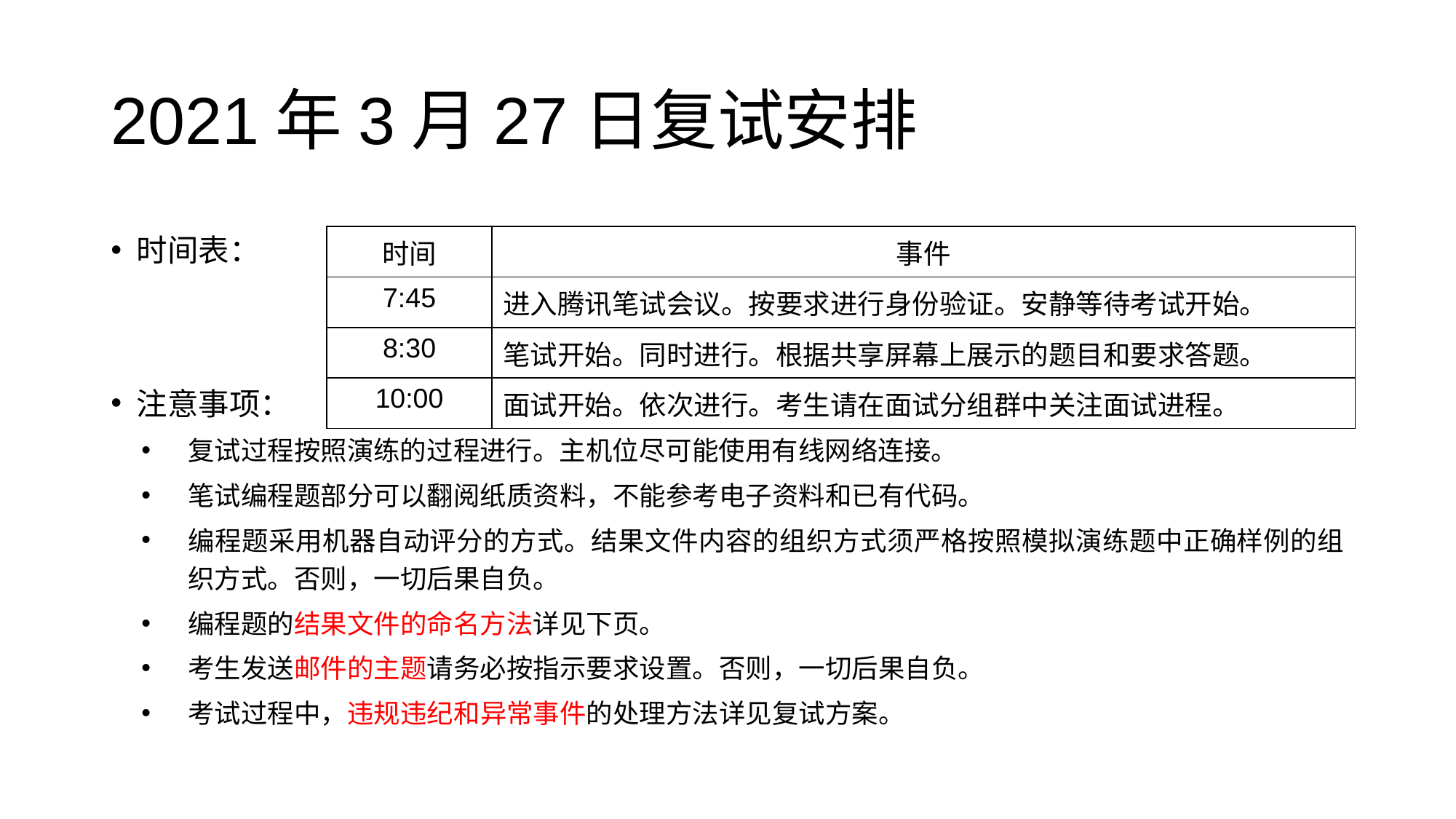

# 2021年3月27日复试安排
时间表：

注意事项：
复试过程按照演练的过程进行。主机位尽可能使用有线网络连接。
笔试编程题部分可以翻阅纸质资料，不能参考电子资料和已有代码。
编程题采用机器自动评分的方式。结果文件内容的组织方式须严格按照模拟演练题中正确样例的组织方式。否则，一切后果自负。
编程题的结果文件的命名方法详见下页。
考生发送邮件的主题请务必按指示要求设置。否则，一切后果自负。
考试过程中，违规违纪和异常事件的处理方法详见复试方案。
| 时间 | 事件 |
| --- | --- |
| 7:45 | 进入腾讯笔试会议。按要求进行身份验证。安静等待考试开始。 |
| 8:30 | 笔试开始。同时进行。根据共享屏幕上展示的题目和要求答题。 |
| 10:00 | 面试开始。依次进行。考生请在面试分组群中关注面试进程。 |